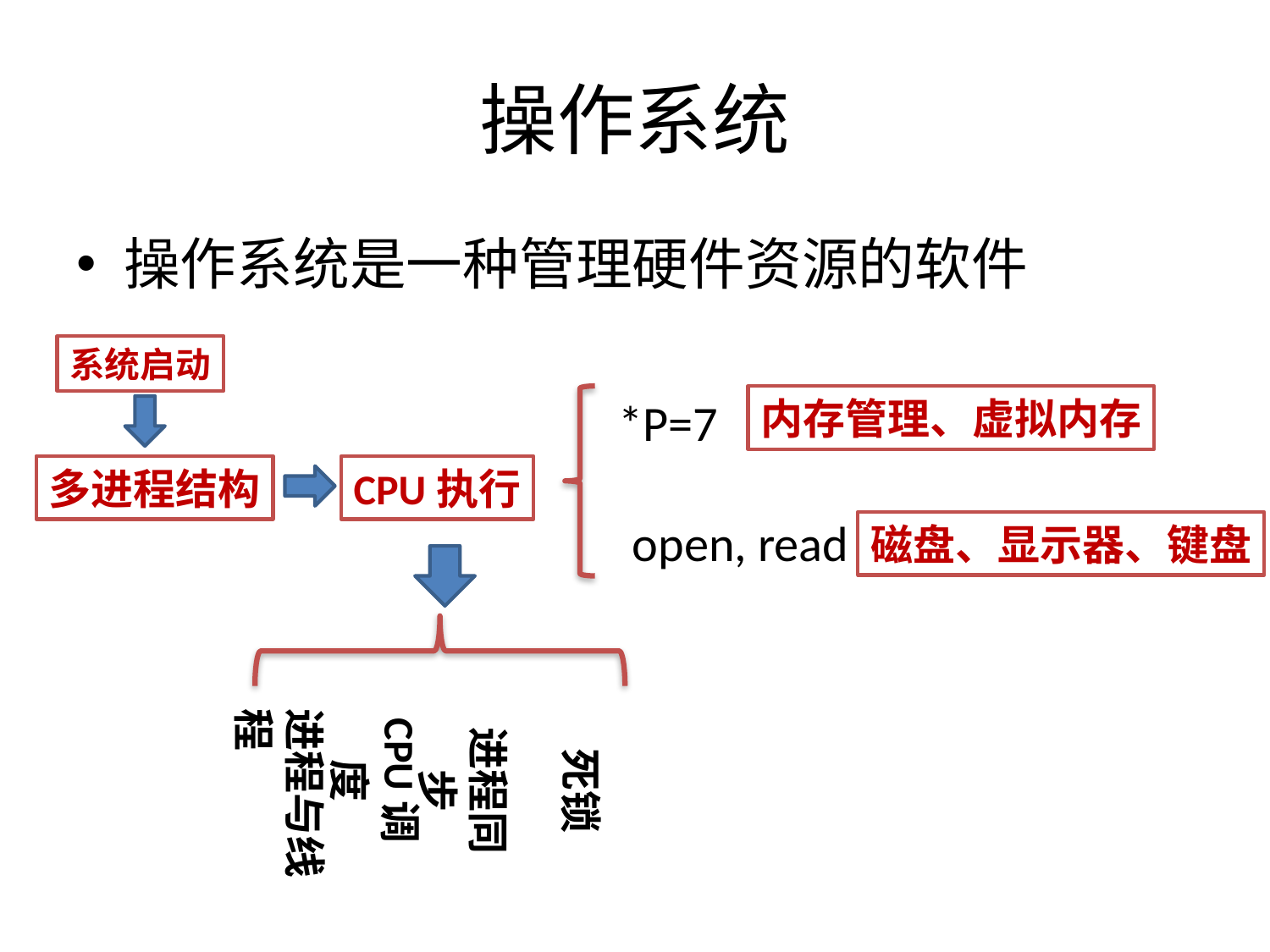

# 操作系统
操作系统是一种管理硬件资源的软件

系统启动

*P=7
内存管理、虚拟内存

多进程结构
CPU执行

open, read
磁盘、显示器、键盘

死锁
进程与线程
CPU调度
进程同步